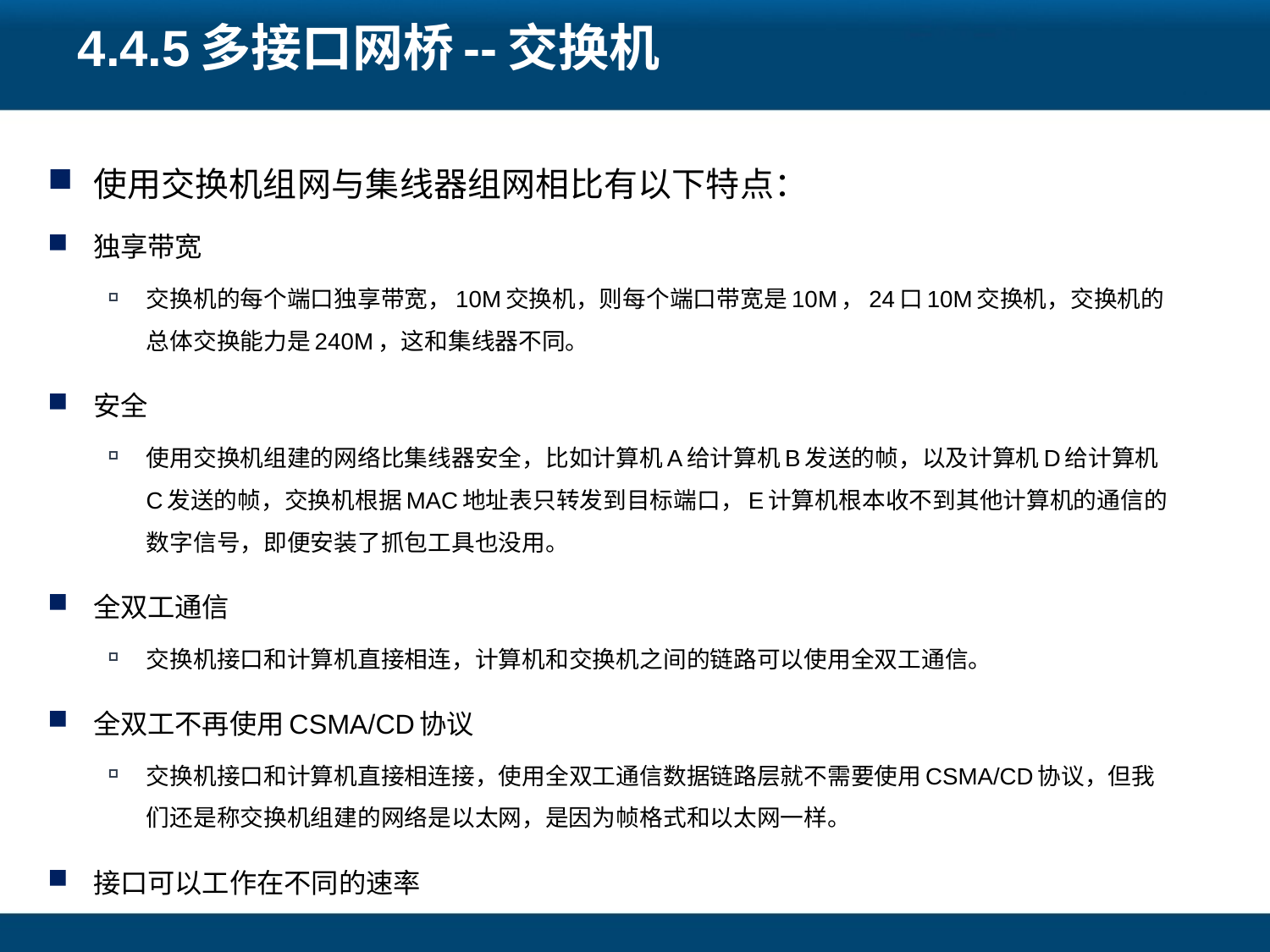

# 4.4.5多接口网桥--交换机
使用交换机组网与集线器组网相比有以下特点：
独享带宽
交换机的每个端口独享带宽，10M交换机，则每个端口带宽是10M，24口10M交换机，交换机的总体交换能力是240M，这和集线器不同。
安全
使用交换机组建的网络比集线器安全，比如计算机A给计算机B发送的帧，以及计算机D给计算机C发送的帧，交换机根据MAC地址表只转发到目标端口，E计算机根本收不到其他计算机的通信的数字信号，即便安装了抓包工具也没用。
全双工通信
交换机接口和计算机直接相连，计算机和交换机之间的链路可以使用全双工通信。
全双工不再使用CSMA/CD协议
交换机接口和计算机直接相连接，使用全双工通信数据链路层就不需要使用CSMA/CD协议，但我们还是称交换机组建的网络是以太网，是因为帧格式和以太网一样。
接口可以工作在不同的速率